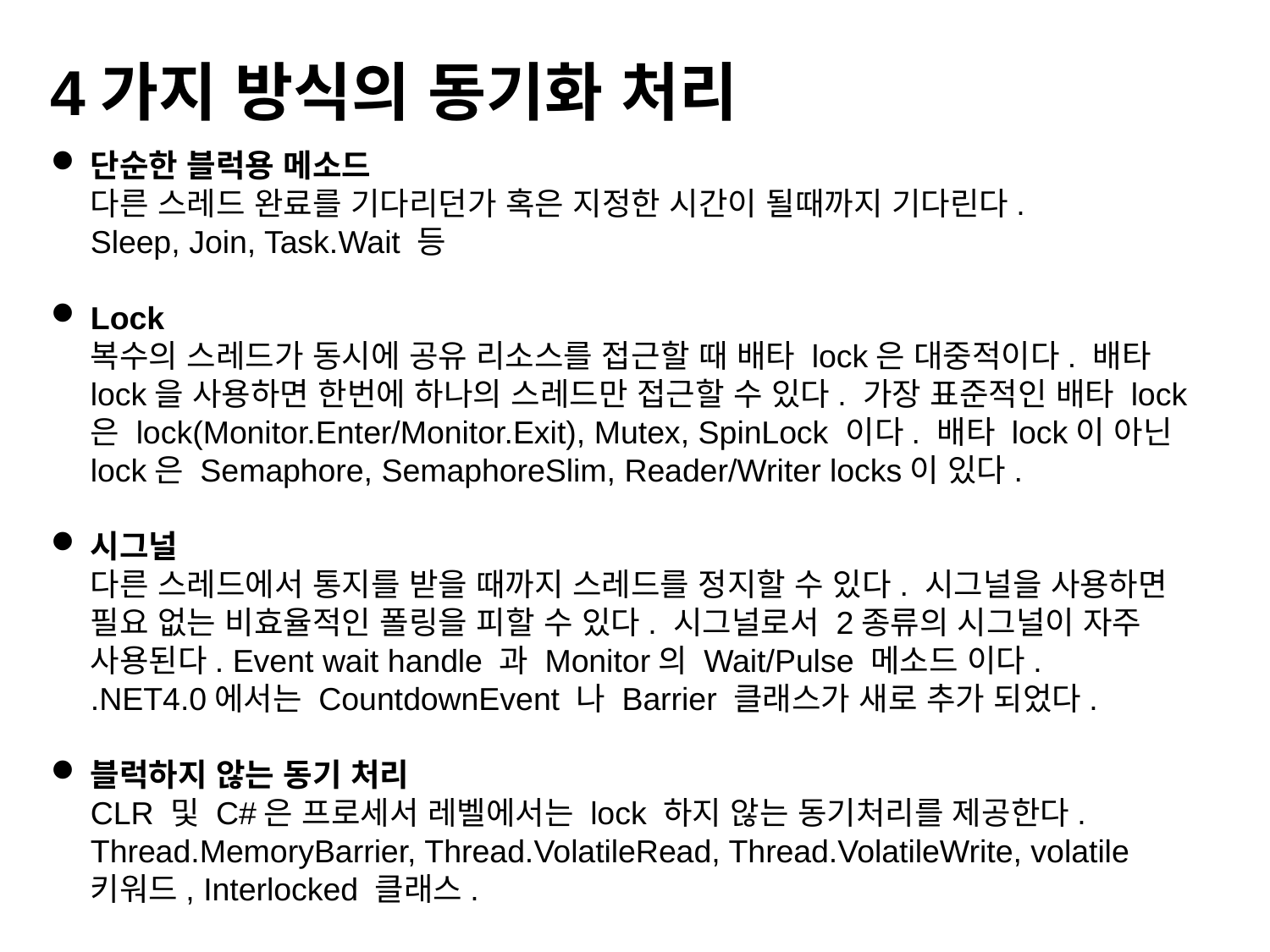

4가지 방식의 동기화 처리
단순한 블럭용 메소드
다른 스레드 완료를 기다리던가 혹은 지정한 시간이 될때까지 기다린다.
Sleep, Join, Task.Wait 등
Lock
복수의 스레드가 동시에 공유 리소스를 접근할 때 배타 lock은 대중적이다. 배타 lock을 사용하면 한번에 하나의 스레드만 접근할 수 있다. 가장 표준적인 배타 lock은 lock(Monitor.Enter/Monitor.Exit), Mutex, SpinLock 이다. 배타 lock이 아닌 lock은 Semaphore, SemaphoreSlim, Reader/Writer locks이 있다.
시그널
다른 스레드에서 통지를 받을 때까지 스레드를 정지할 수 있다. 시그널을 사용하면 필요 없는 비효율적인 폴링을 피할 수 있다. 시그널로서 2종류의 시그널이 자주 사용된다. Event wait handle 과 Monitor의 Wait/Pulse 메소드 이다.
.NET4.0에서는 CountdownEvent 나 Barrier 클래스가 새로 추가 되었다.
블럭하지 않는 동기 처리
CLR 및 C#은 프로세서 레벨에서는 lock 하지 않는 동기처리를 제공한다. Thread.MemoryBarrier, Thread.VolatileRead, Thread.VolatileWrite, volatile 키워드, Interlocked 클래스.